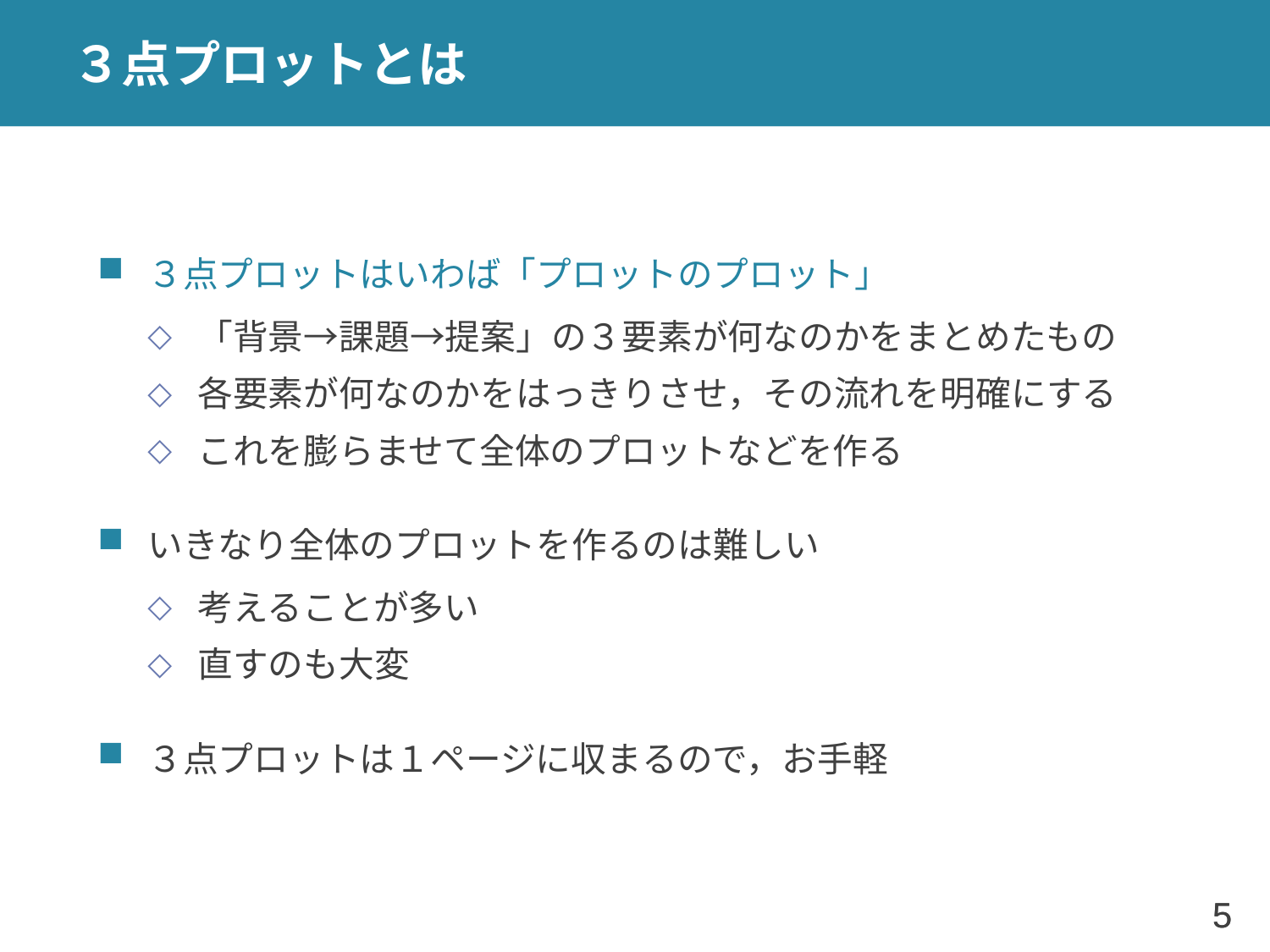

# ３点プロットとは
３点プロットはいわば「プロットのプロット」
「背景→課題→提案」の３要素が何なのかをまとめたもの
各要素が何なのかをはっきりさせ，その流れを明確にする
これを膨らませて全体のプロットなどを作る
いきなり全体のプロットを作るのは難しい
考えることが多い
直すのも大変
３点プロットは１ページに収まるので，お手軽